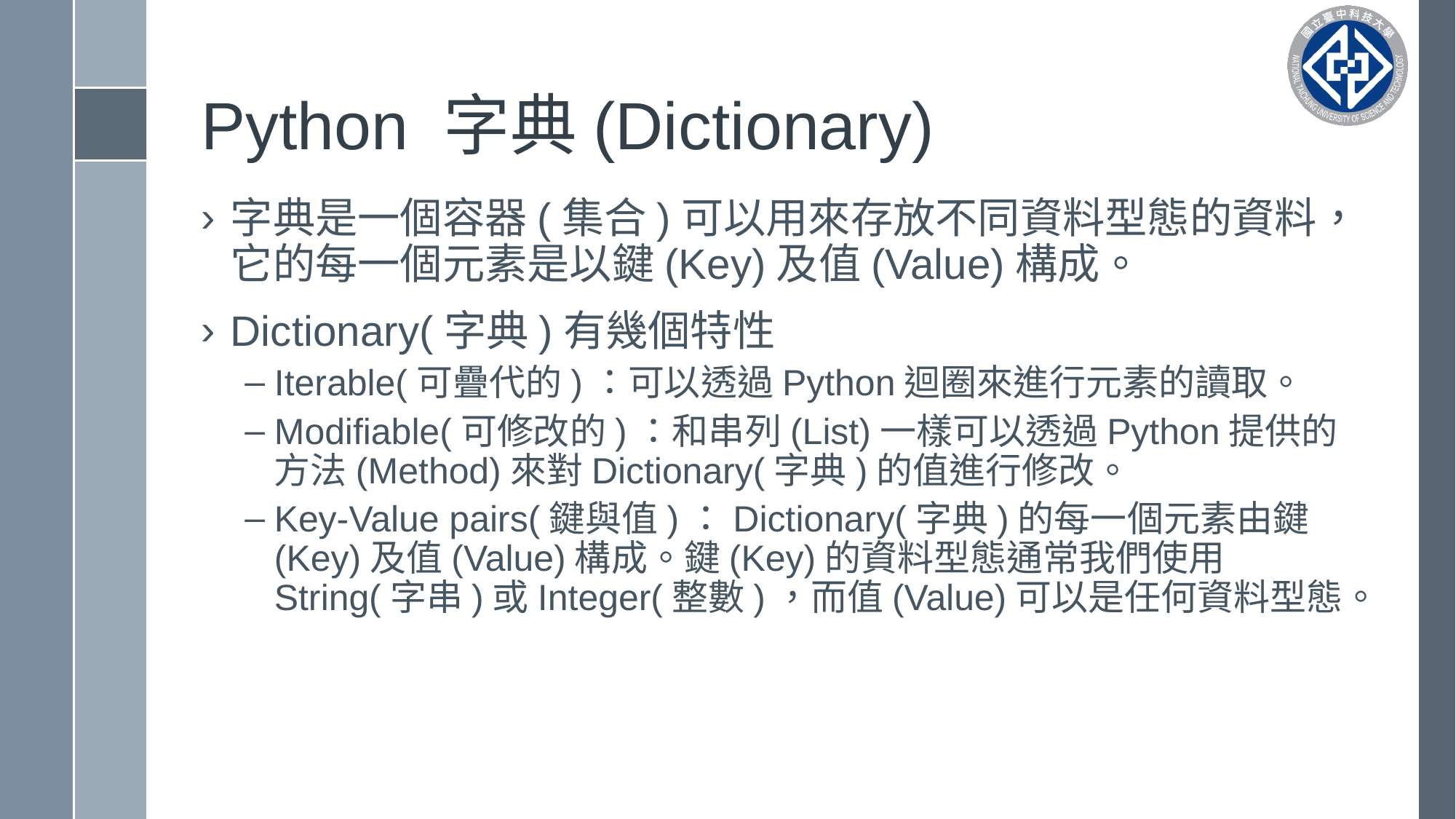

# Python 字典(Dictionary)
字典是一個容器(集合)可以用來存放不同資料型態的資料，它的每一個元素是以鍵(Key)及值(Value)構成。
Dictionary(字典)有幾個特性
Iterable(可疊代的)：可以透過Python迴圈來進行元素的讀取。
Modifiable(可修改的)：和串列(List)一樣可以透過Python提供的方法(Method)來對Dictionary(字典)的值進行修改。
Key-Value pairs(鍵與值)：Dictionary(字典)的每一個元素由鍵(Key)及值(Value)構成。鍵(Key)的資料型態通常我們使用String(字串)或Integer(整數)，而值(Value)可以是任何資料型態。